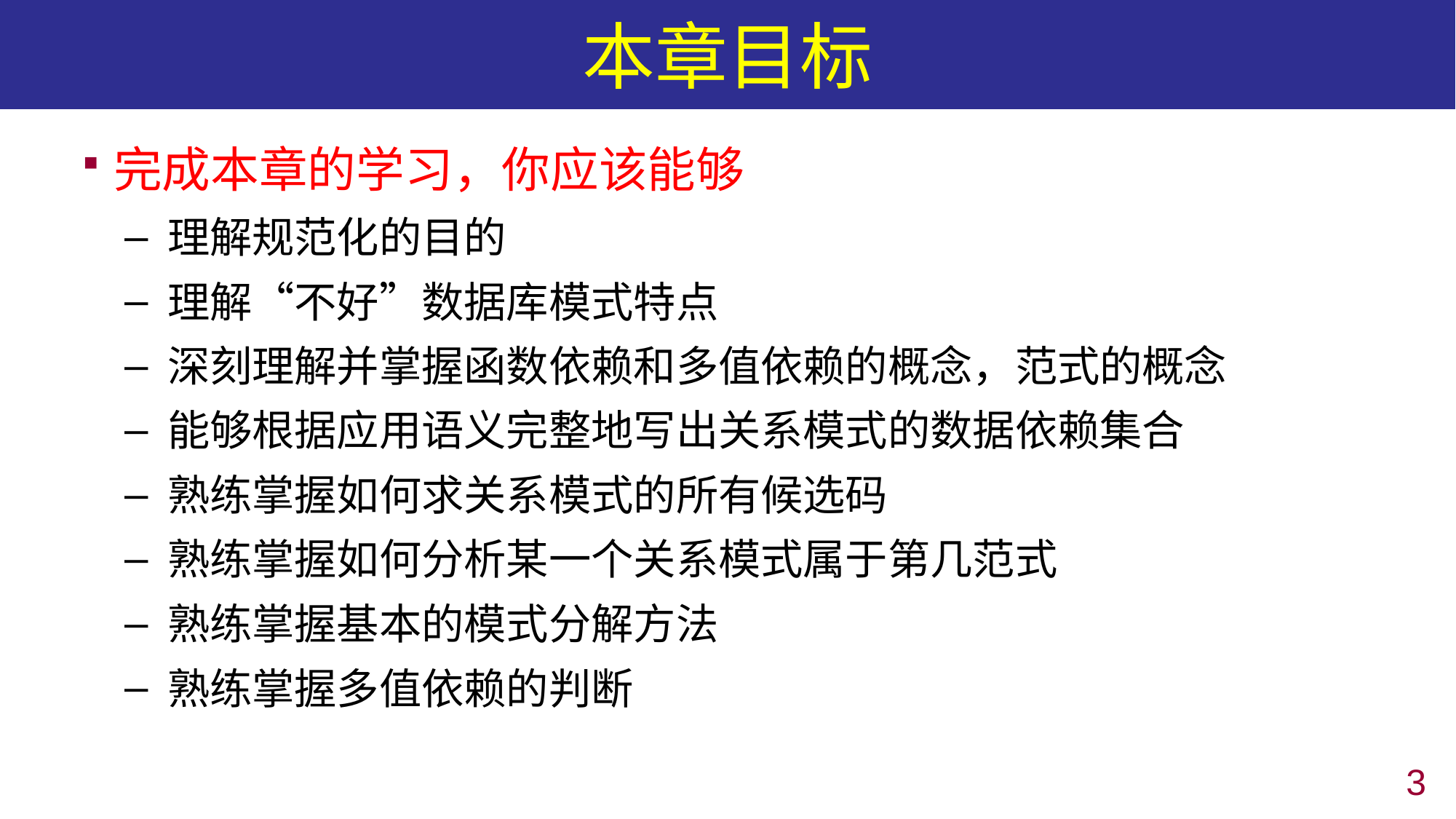

# 本章目标
完成本章的学习，你应该能够
理解规范化的目的
理解“不好”数据库模式特点
深刻理解并掌握函数依赖和多值依赖的概念，范式的概念
能够根据应用语义完整地写出关系模式的数据依赖集合
熟练掌握如何求关系模式的所有候选码
熟练掌握如何分析某一个关系模式属于第几范式
熟练掌握基本的模式分解方法
熟练掌握多值依赖的判断
3